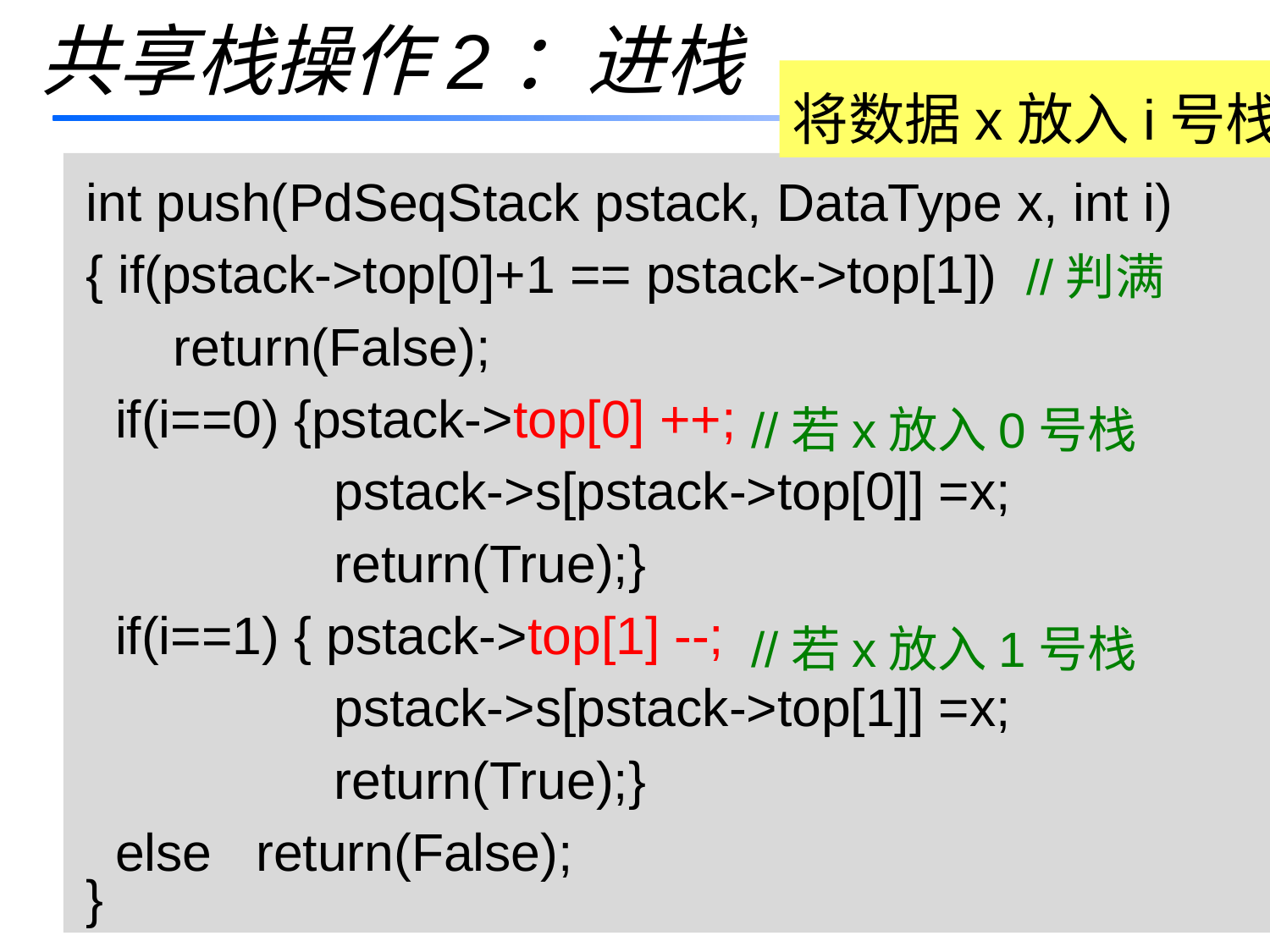

# 共享栈操作2：进栈
将数据x放入i号栈

int push(PdSeqStack pstack, DataType x, int i)
{ if(pstack->top[0]+1 == pstack->top[1])
      return(False);
  if(i==0) {pstack->top[0] ++;
                 pstack->s[pstack->top[0]] =x;
                 return(True);}
  if(i==1) { pstack->top[1] --;
                 pstack->s[pstack->top[1]] =x;
                 return(True);}
  else   return(False);
}
//判满
//若x放入0号栈
//若x放入1号栈